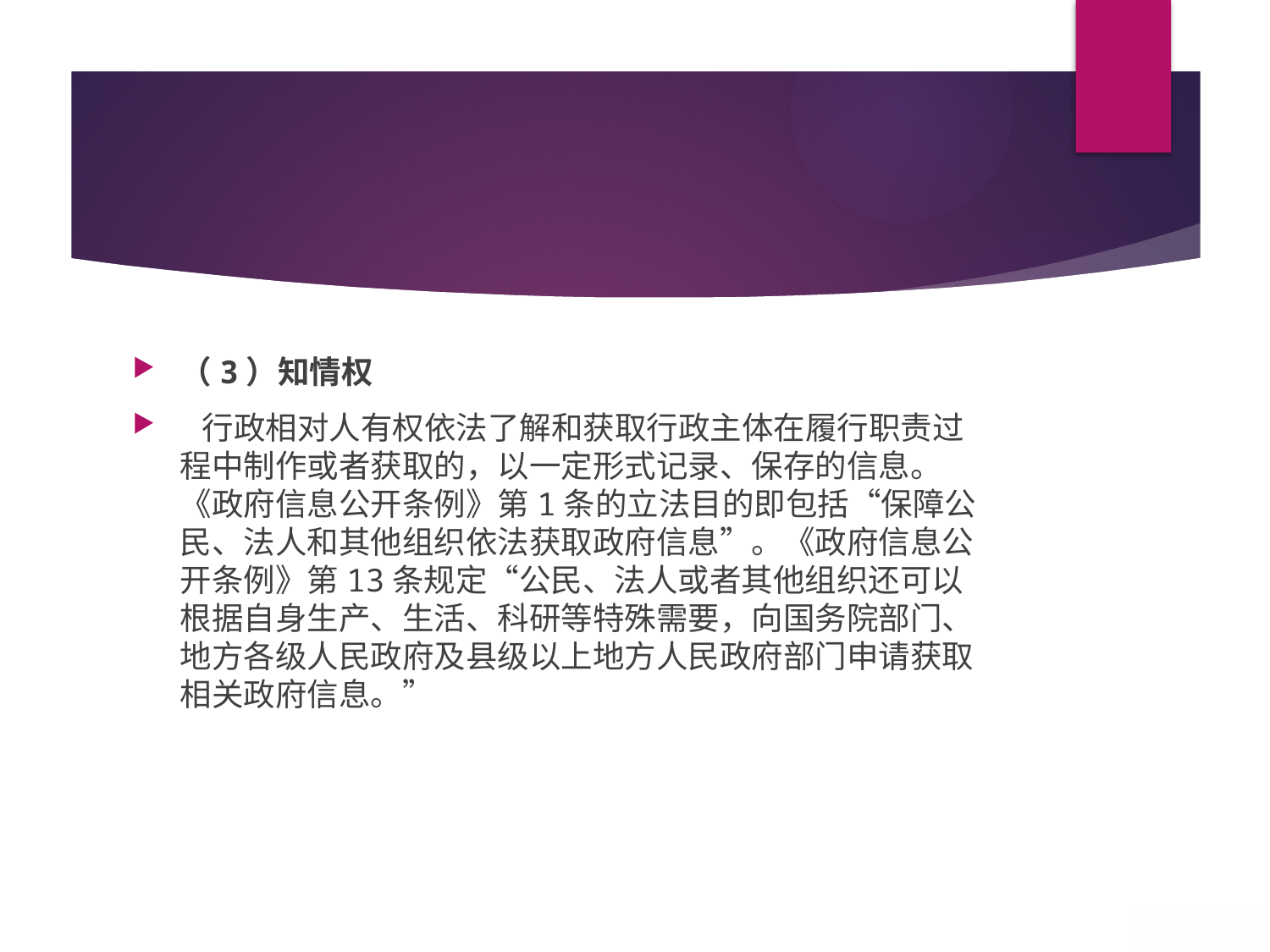

#
（3）知情权
  行政相对人有权依法了解和获取行政主体在履行职责过程中制作或者获取的，以一定形式记录、保存的信息。《政府信息公开条例》第1条的立法目的即包括“保障公民、法人和其他组织依法获取政府信息”。《政府信息公开条例》第13条规定“公民、法人或者其他组织还可以根据自身生产、生活、科研等特殊需要，向国务院部门、地方各级人民政府及县级以上地方人民政府部门申请获取相关政府信息。”